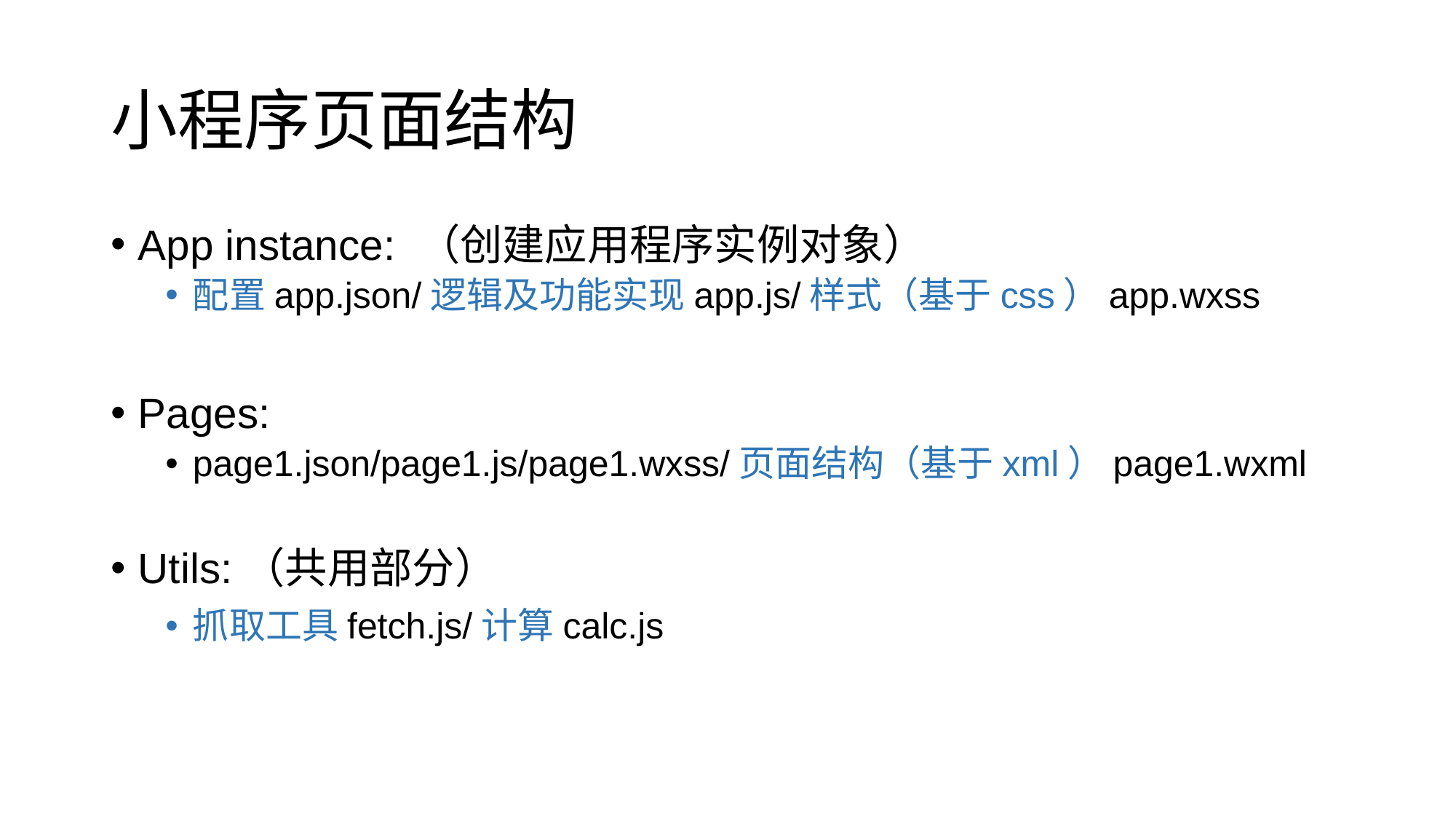

# 小程序页面结构
App instance: （创建应用程序实例对象）
配置app.json/逻辑及功能实现app.js/样式（基于css）app.wxss

Pages:
page1.json/page1.js/page1.wxss/页面结构（基于xml）page1.wxml

Utils:（共用部分）
抓取工具fetch.js/计算calc.js